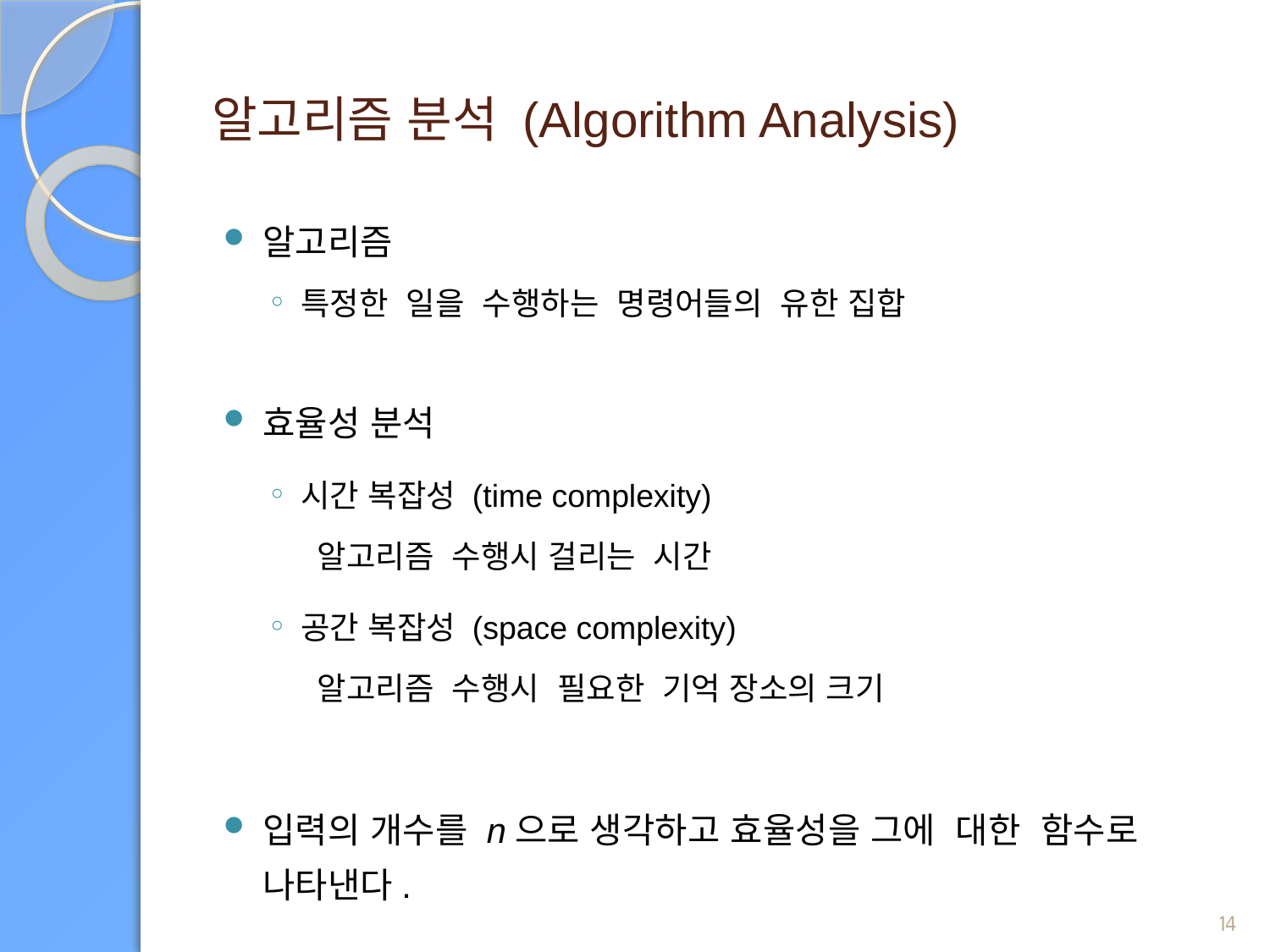

# 알고리즘 분석 (Algorithm Analysis)
알고리즘
특정한  일을  수행하는  명령어들의  유한 집합

효율성 분석
시간 복잡성 (time complexity)
 알고리즘  수행시 걸리는  시간
공간 복잡성 (space complexity)
 알고리즘  수행시  필요한  기억 장소의 크기

입력의 개수를 n으로 생각하고 효율성을 그에  대한  함수로 나타낸다.
14